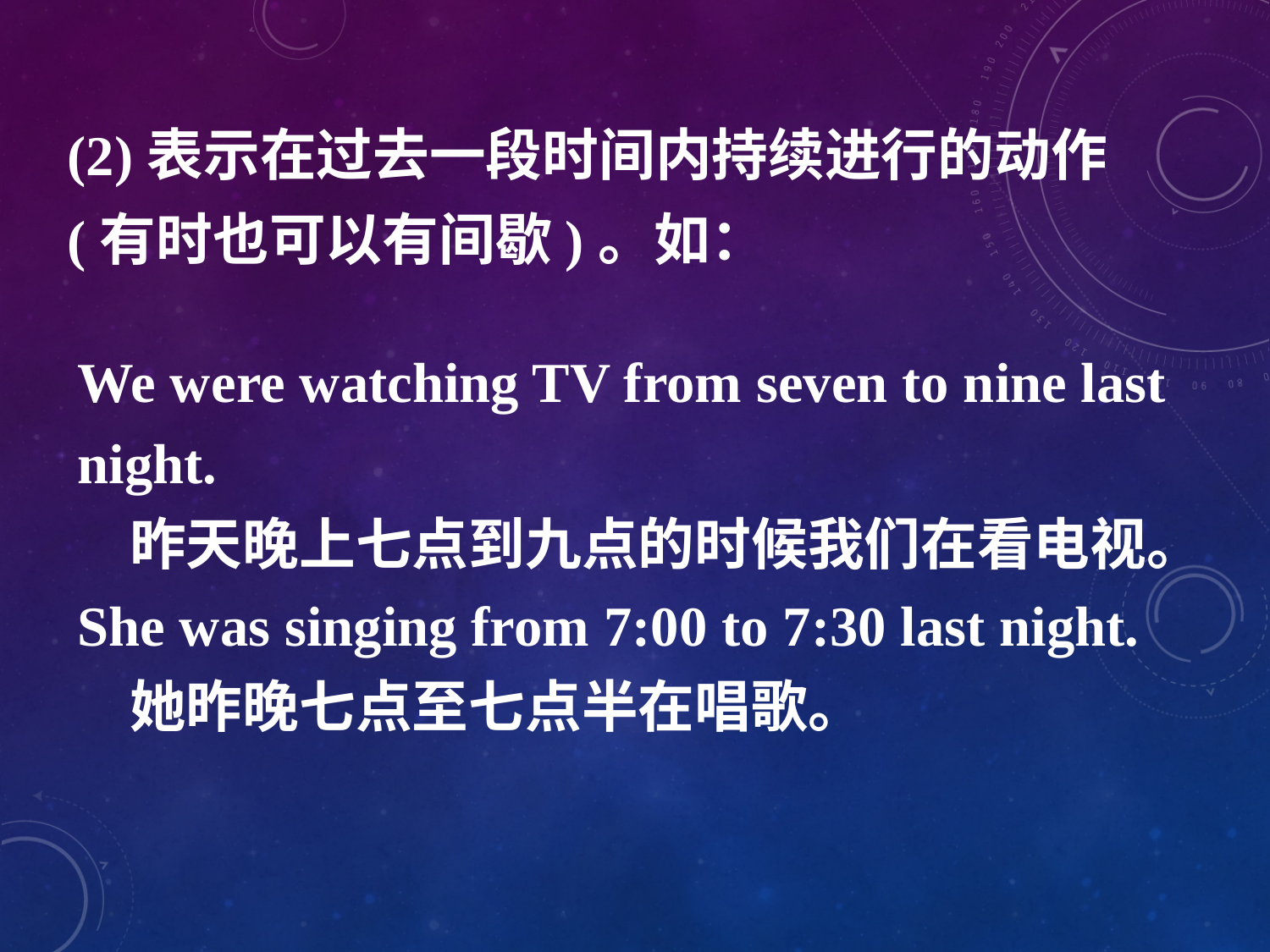

(2)表示在过去一段时间内持续进行的动作(有时也可以有间歇)。如：
We were watching TV from seven to nine last night.
   昨天晚上七点到九点的时候我们在看电视。
She was singing from 7:00 to 7:30 last night.
   她昨晚七点至七点半在唱歌。